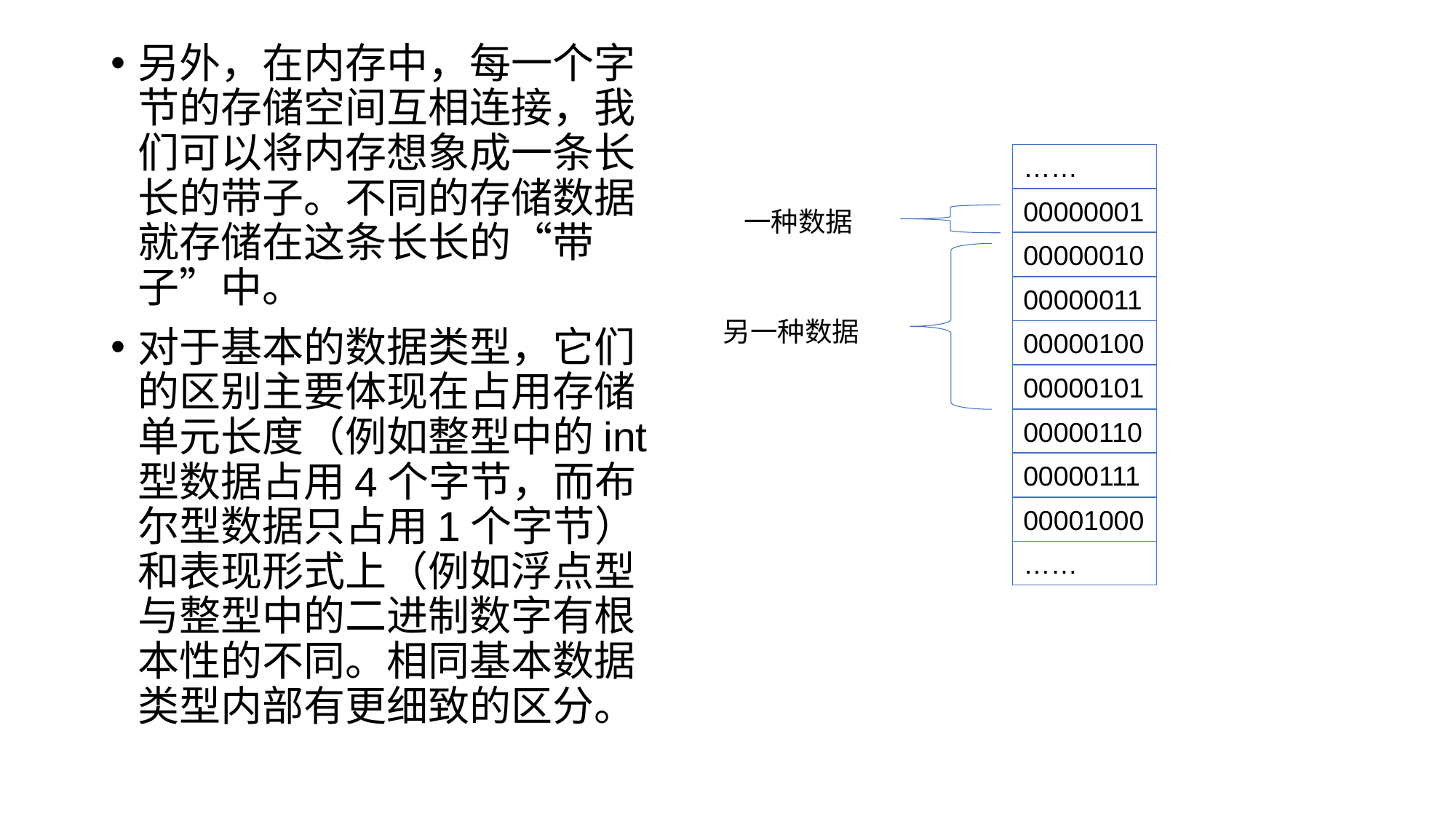

另外，在内存中，每一个字节的存储空间互相连接，我们可以将内存想象成一条长长的带子。不同的存储数据就存储在这条长长的“带子”中。
对于基本的数据类型，它们的区别主要体现在占用存储单元长度（例如整型中的int型数据占用4个字节，而布尔型数据只占用1个字节）和表现形式上（例如浮点型与整型中的二进制数字有根本性的不同。相同基本数据类型内部有更细致的区分。
……
00000001
一种数据

00000010

00000011
另一种数据
00000100
00000101
00000110
00000111
00001000
……